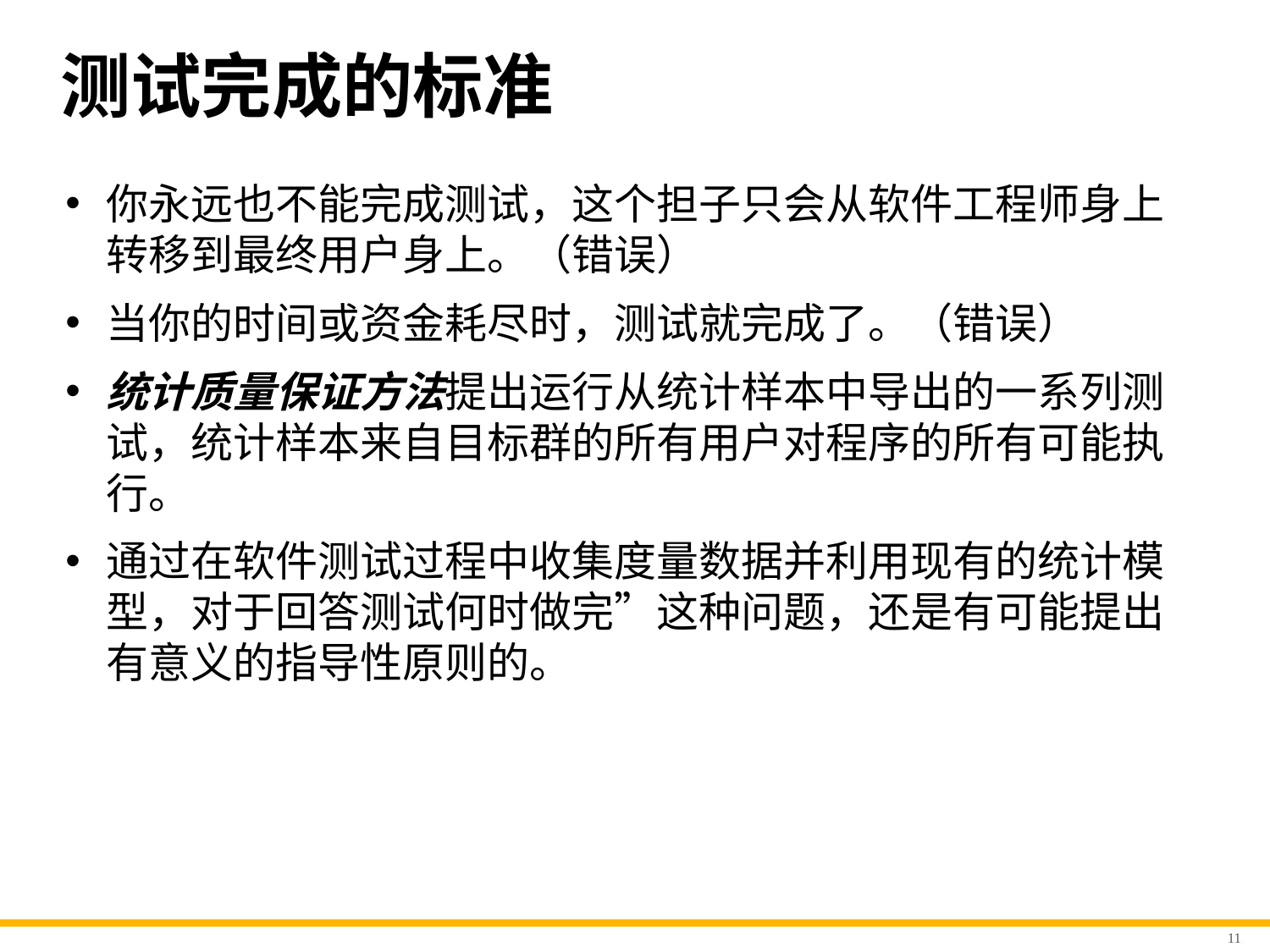

# 测试完成的标准
你永远也不能完成测试，这个担子只会从软件工程师身上转移到最终用户身上。（错误）
当你的时间或资金耗尽时，测试就完成了。（错误）
统计质量保证方法提出运行从统计样本中导出的一系列测试，统计样本来自目标群的所有用户对程序的所有可能执行。
通过在软件测试过程中收集度量数据并利用现有的统计模型，对于回答测试何时做完”这种问题，还是有可能提出有意义的指导性原则的。
11